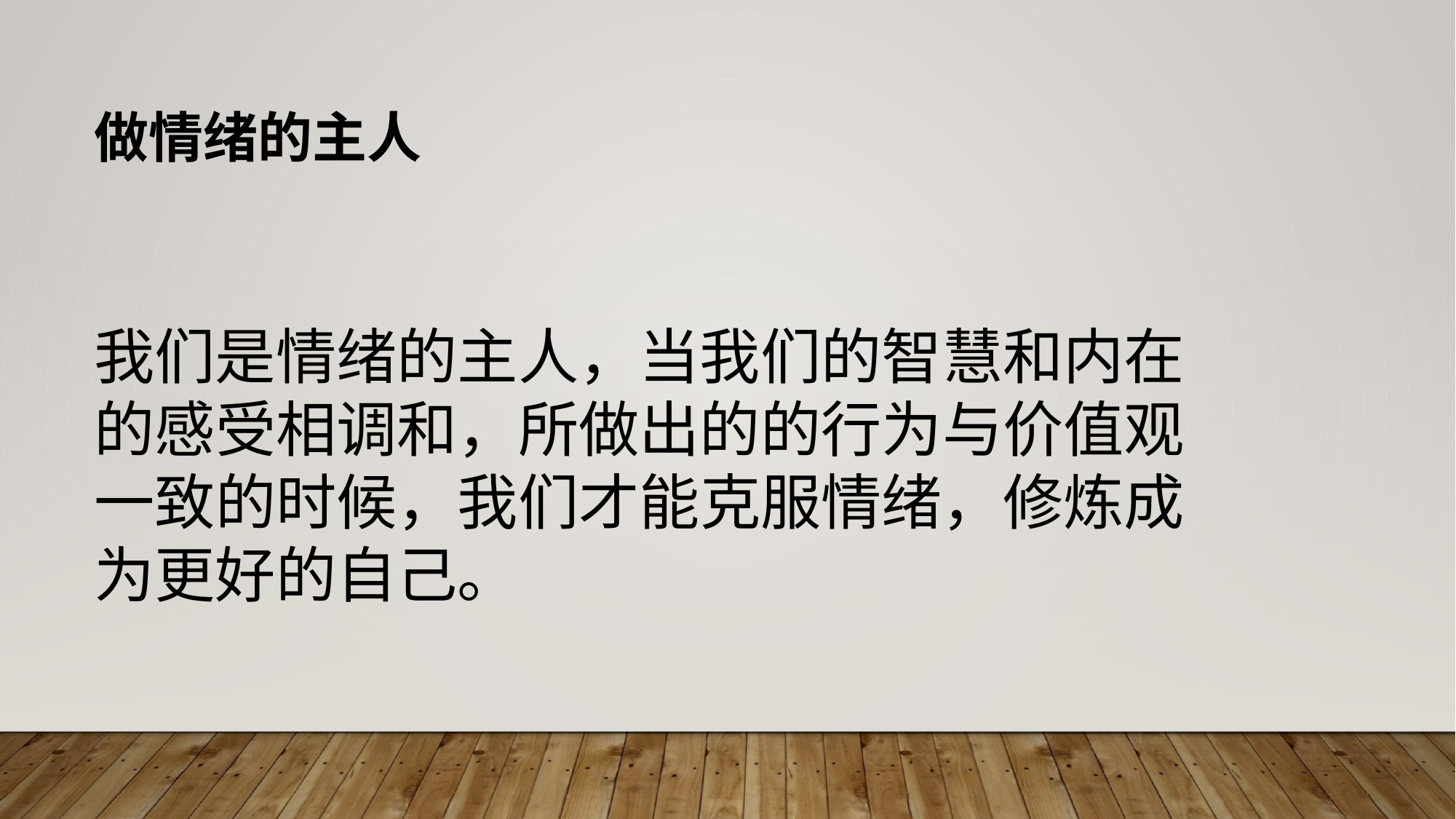

做情绪的主人
我们是情绪的主人，当我们的智慧和内在的感受相调和，所做出的的行为与价值观一致的时候，我们才能克服情绪，修炼成为更好的自己。